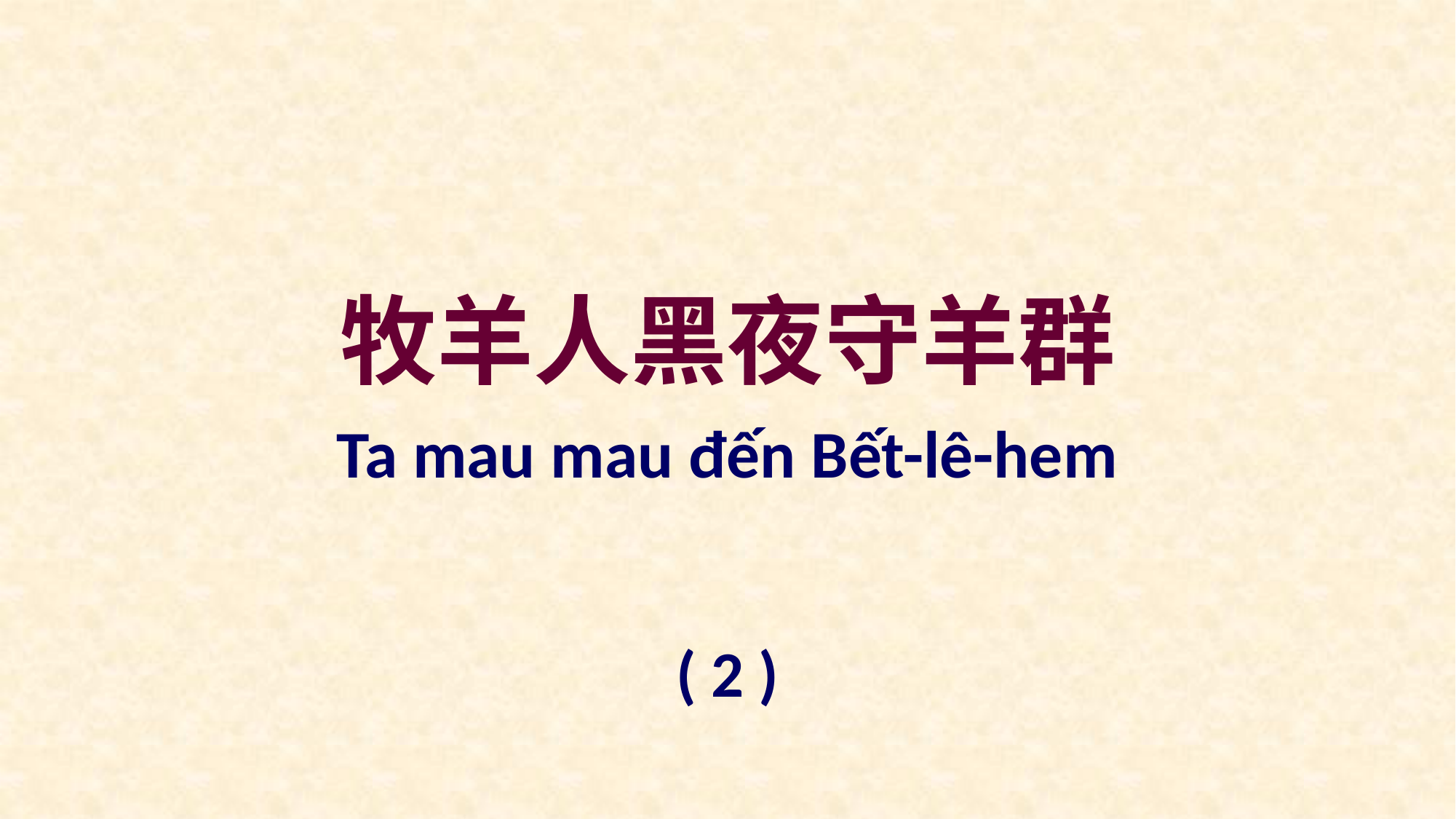

牧羊人黑夜守羊群
Ta mau mau đến Bết-lê-hem
( 2 )